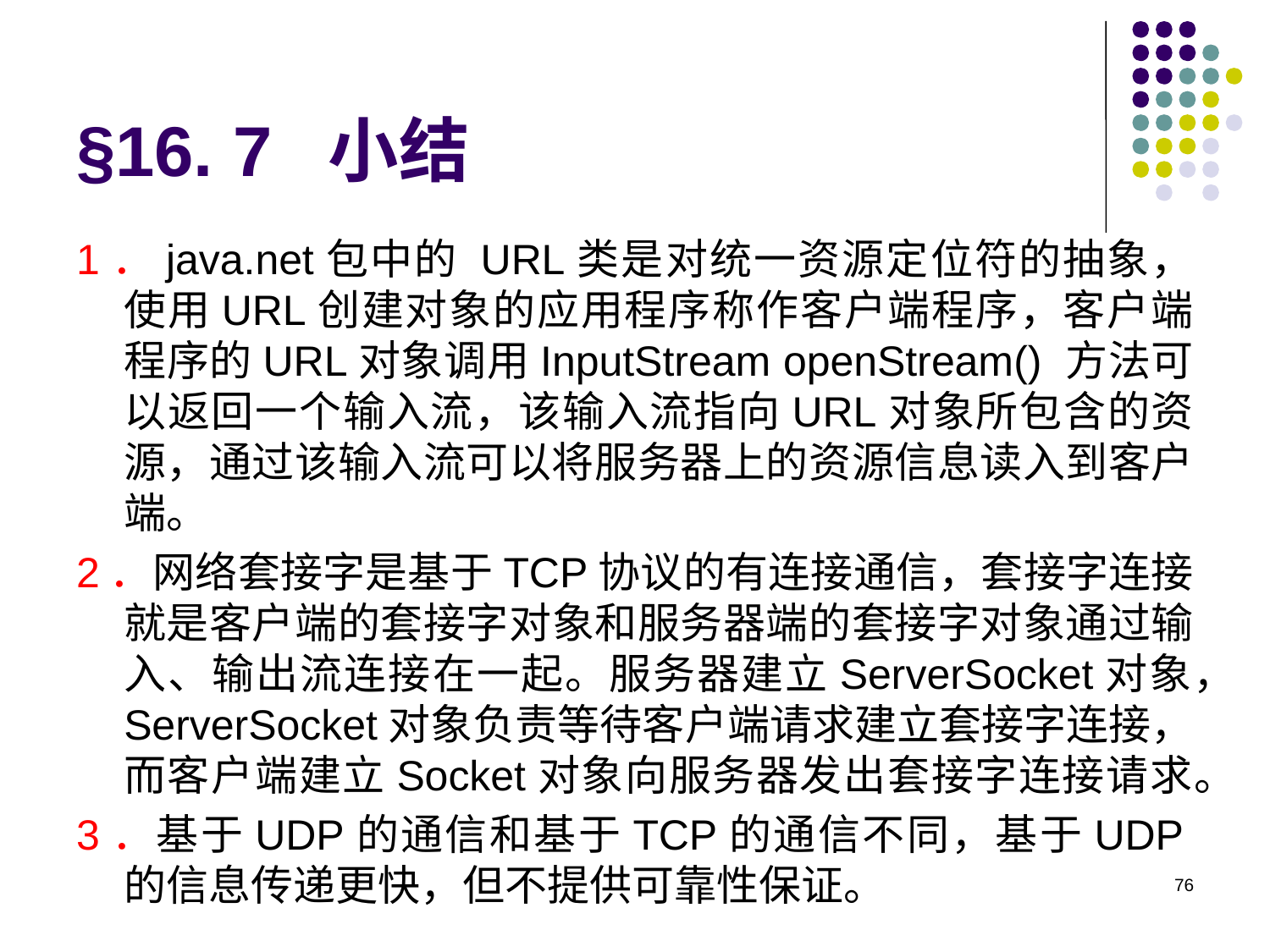

# §16. 7  小结
1．java.net包中的 URL类是对统一资源定位符的抽象，使用URL创建对象的应用程序称作客户端程序，客户端程序的URL对象调用InputStream openStream() 方法可以返回一个输入流，该输入流指向URL对象所包含的资源，通过该输入流可以将服务器上的资源信息读入到客户端。
2．网络套接字是基于TCP协议的有连接通信，套接字连接就是客户端的套接字对象和服务器端的套接字对象通过输入、输出流连接在一起。服务器建立ServerSocket对象，ServerSocket对象负责等待客户端请求建立套接字连接，而客户端建立Socket对象向服务器发出套接字连接请求。
3．基于UDP的通信和基于TCP的通信不同，基于UDP的信息传递更快，但不提供可靠性保证。

76